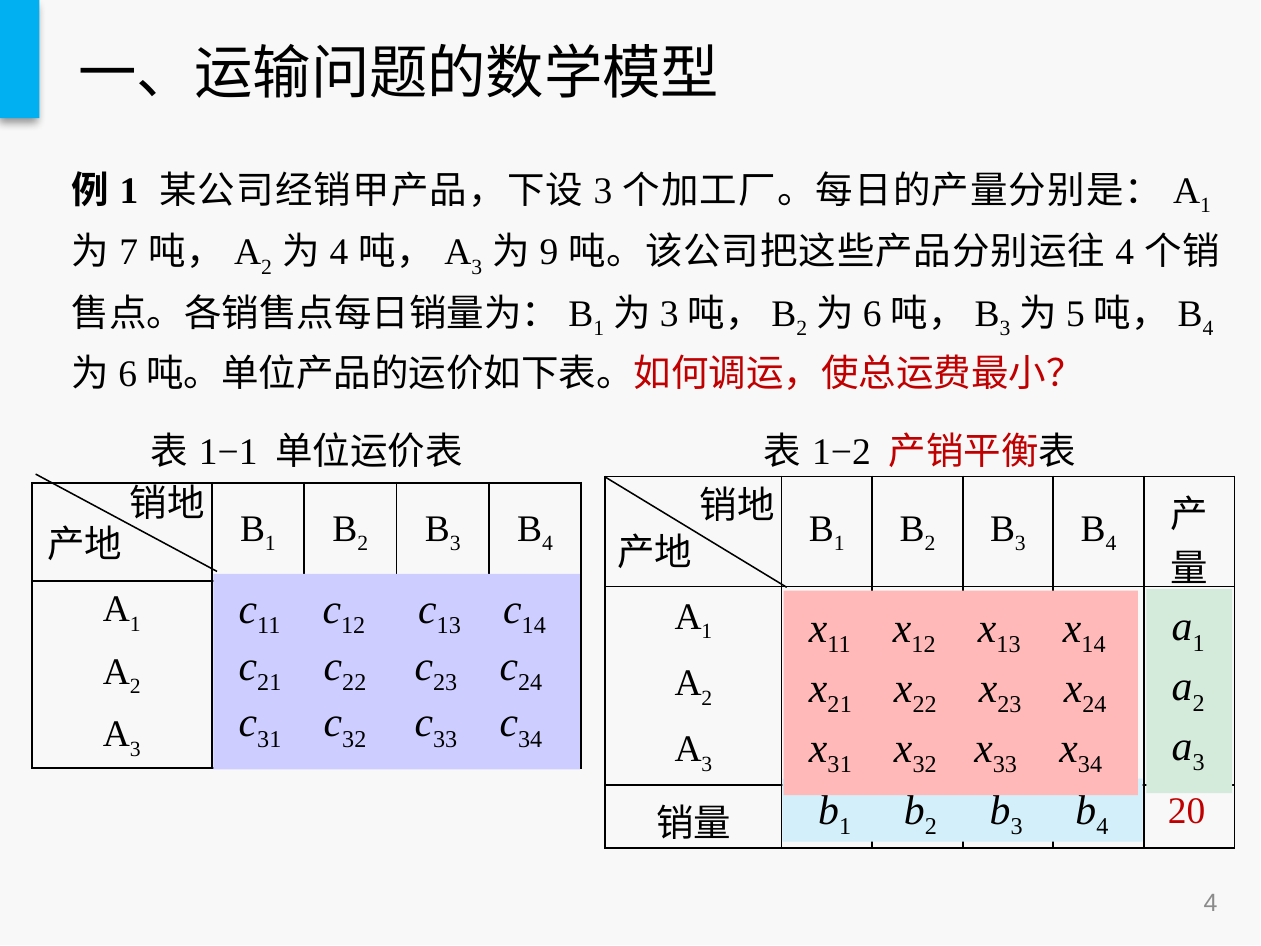

# 一、运输问题的数学模型
例1 某公司经销甲产品，下设3个加工厂。每日的产量分别是：A1为7吨，A2为4吨，A3为9吨。该公司把这些产品分别运往4个销售点。各销售点每日销量为：B1为3吨，B2为6吨，B3为5吨，B4为6吨。单位产品的运价如下表。如何调运，使总运费最小？
| 表1−1 单位运价表 |  |  |  |  |
| --- | --- | --- | --- | --- |
|  | B1 | B2 | B3 | B4 |
| A1 | 3 | 11 | 3 | 10 |
| A2 | 1 | 9 | 2 | 8 |
| A3 | 7 | 4 | 10 | 5 |
| 表1−2 产销平衡表 |  |  |  |  |  |
| --- | --- | --- | --- | --- | --- |
|  | B1 | B2 | B3 | B4 | 产量 |
| A1 |  |  |  |  | 7 |
| A2 |  |  |  |  | 4 |
| A3 |  |  |  |  | 9 |
| 销量 | 3 | 6 | 5 | 6 |  |
销地
产地
销地
产地
 c11    c12     c13    c14
 c21    c22     c23    c24
 c31    c32     c33    c34

 a1
 a2
 a3

 x11    x12    x13    x14
 x21    x22    x23    x24
 x31    x32    x33    x34

  b1     b2     b3     b4
20
4